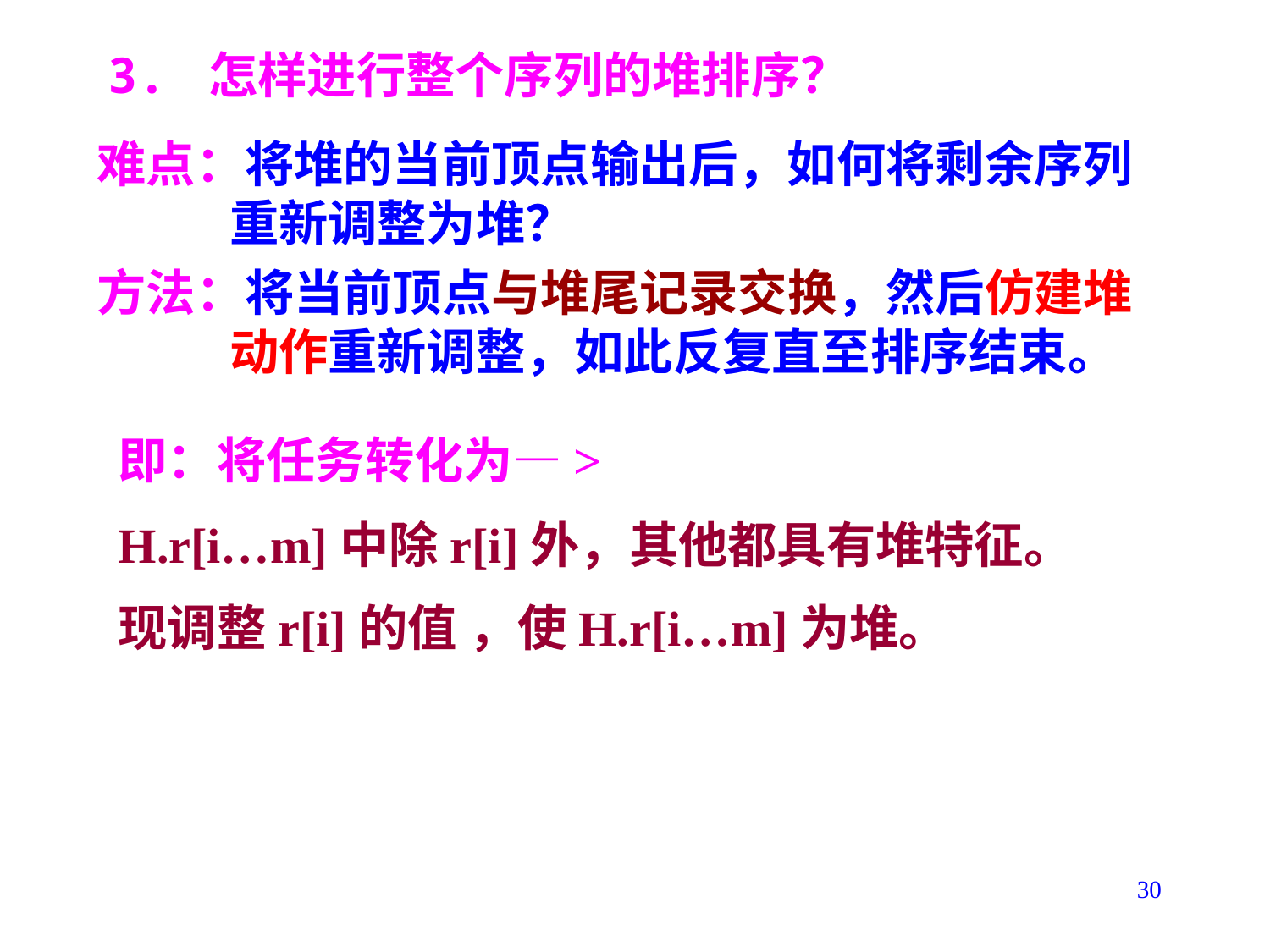

# 3. 怎样进行整个序列的堆排序？
难点：将堆的当前顶点输出后，如何将剩余序列重新调整为堆？
方法：将当前顶点与堆尾记录交换，然后仿建堆动作重新调整，如此反复直至排序结束。
即：将任务转化为—>
H.r[i…m]中除r[i]外，其他都具有堆特征。
现调整r[i]的值 ，使H.r[i…m]为堆。
30